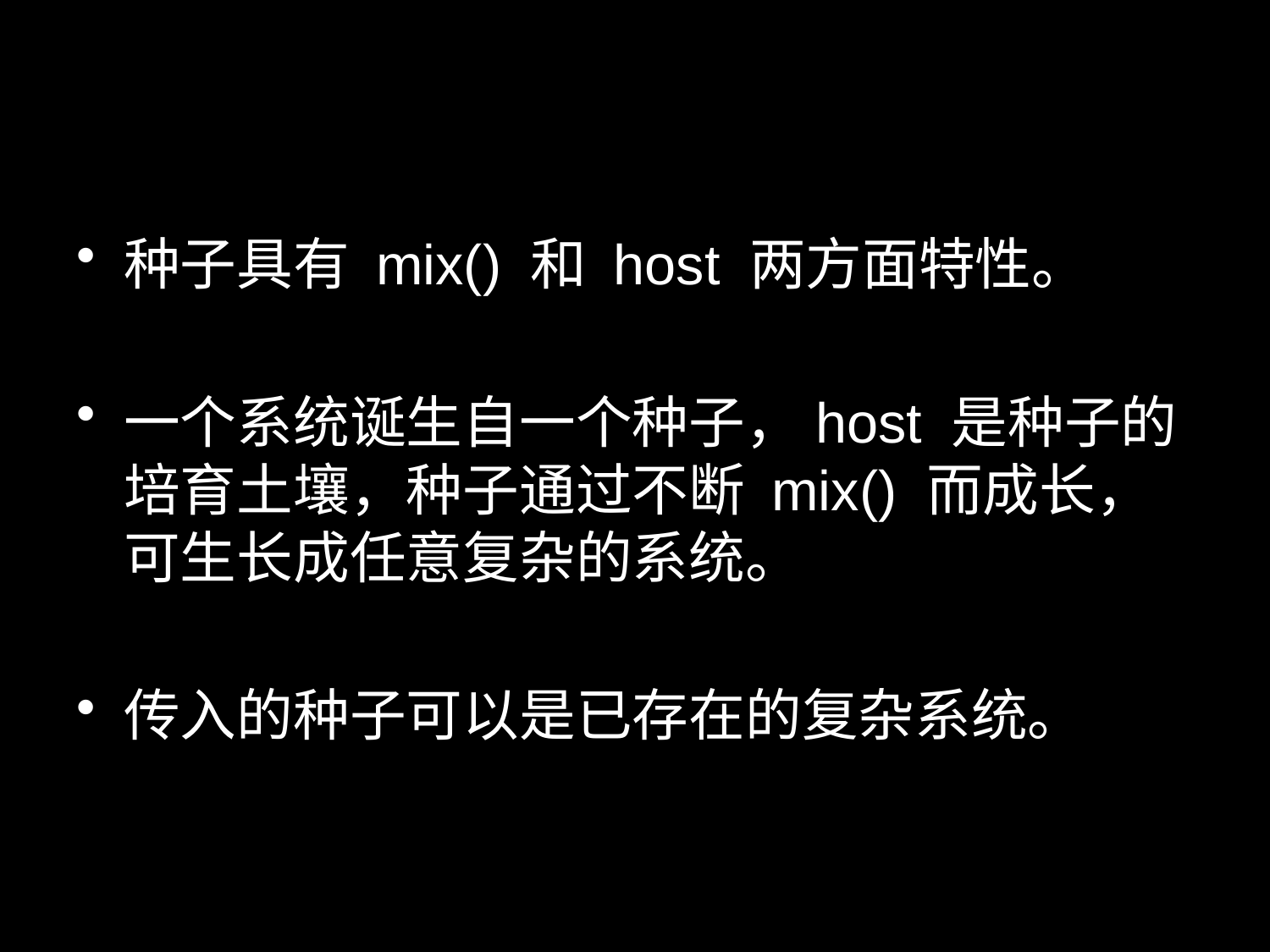

种子具有 mix() 和 host 两方面特性。

一个系统诞生自一个种子，host 是种子的培育土壤，种子通过不断 mix() 而成长，可生长成任意复杂的系统。

传入的种子可以是已存在的复杂系统。